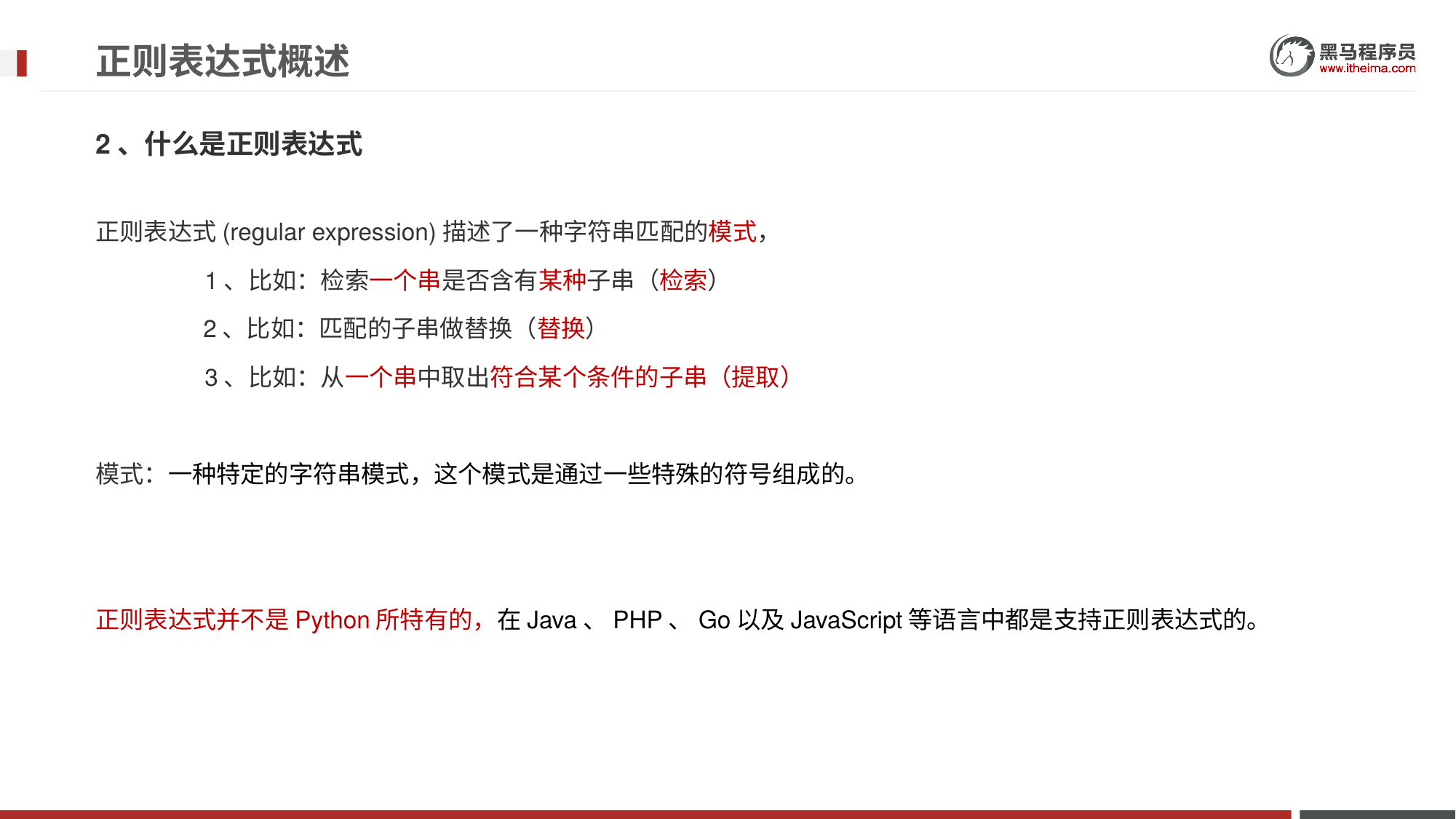

# 正则表达式概述
2、什么是正则表达式
正则表达式(regular expression)描述了一种字符串匹配的模式，
       	1、比如：检索一个串是否含有某种子串（检索）
                2、比如：匹配的子串做替换（替换）
	3、比如：从一个串中取出符合某个条件的子串（提取）

模式：一种特定的字符串模式，这个模式是通过一些特殊的符号组成的。

正则表达式并不是Python所特有的，在Java、PHP、Go以及JavaScript等语言中都是支持正则表达式的。